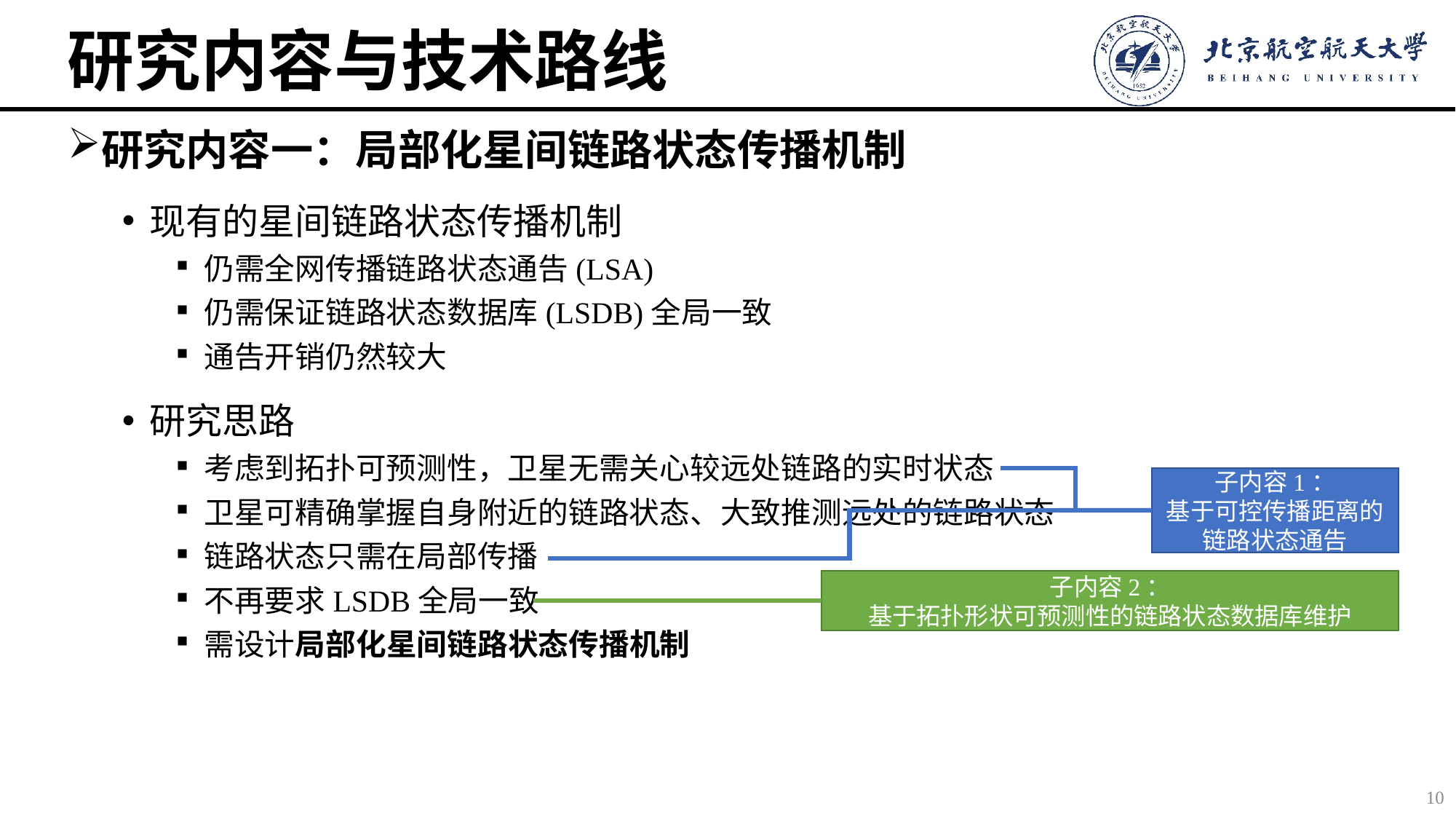

# 研究内容与技术路线
研究内容一：局部化星间链路状态传播机制
现有的星间链路状态传播机制
仍需全网传播链路状态通告(LSA)
仍需保证链路状态数据库(LSDB)全局一致
通告开销仍然较大
研究思路
考虑到拓扑可预测性，卫星无需关心较远处链路的实时状态
卫星可精确掌握自身附近的链路状态、大致推测远处的链路状态
链路状态只需在局部传播
不再要求LSDB全局一致
需设计局部化星间链路状态传播机制

子内容1：
基于可控传播距离的链路状态通告
子内容2：
基于拓扑形状可预测性的链路状态数据库维护
10